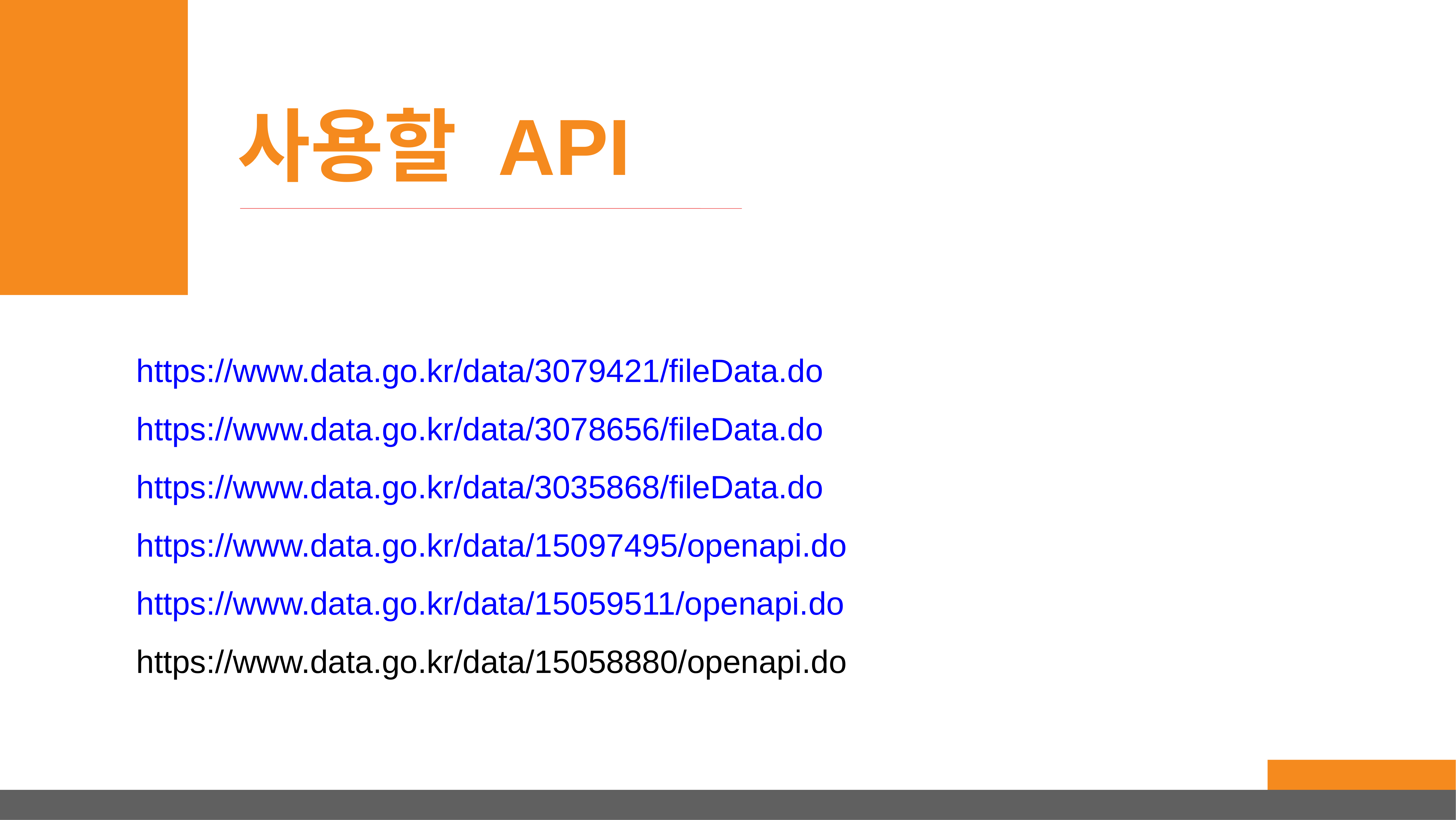

사용할 API

https://www.data.go.kr/data/3079421/fileData.do
https://www.data.go.kr/data/3078656/fileData.do
https://www.data.go.kr/data/3035868/fileData.do
https://www.data.go.kr/data/15097495/openapi.do
https://www.data.go.kr/data/15059511/openapi.do
https://www.data.go.kr/data/15058880/openapi.do